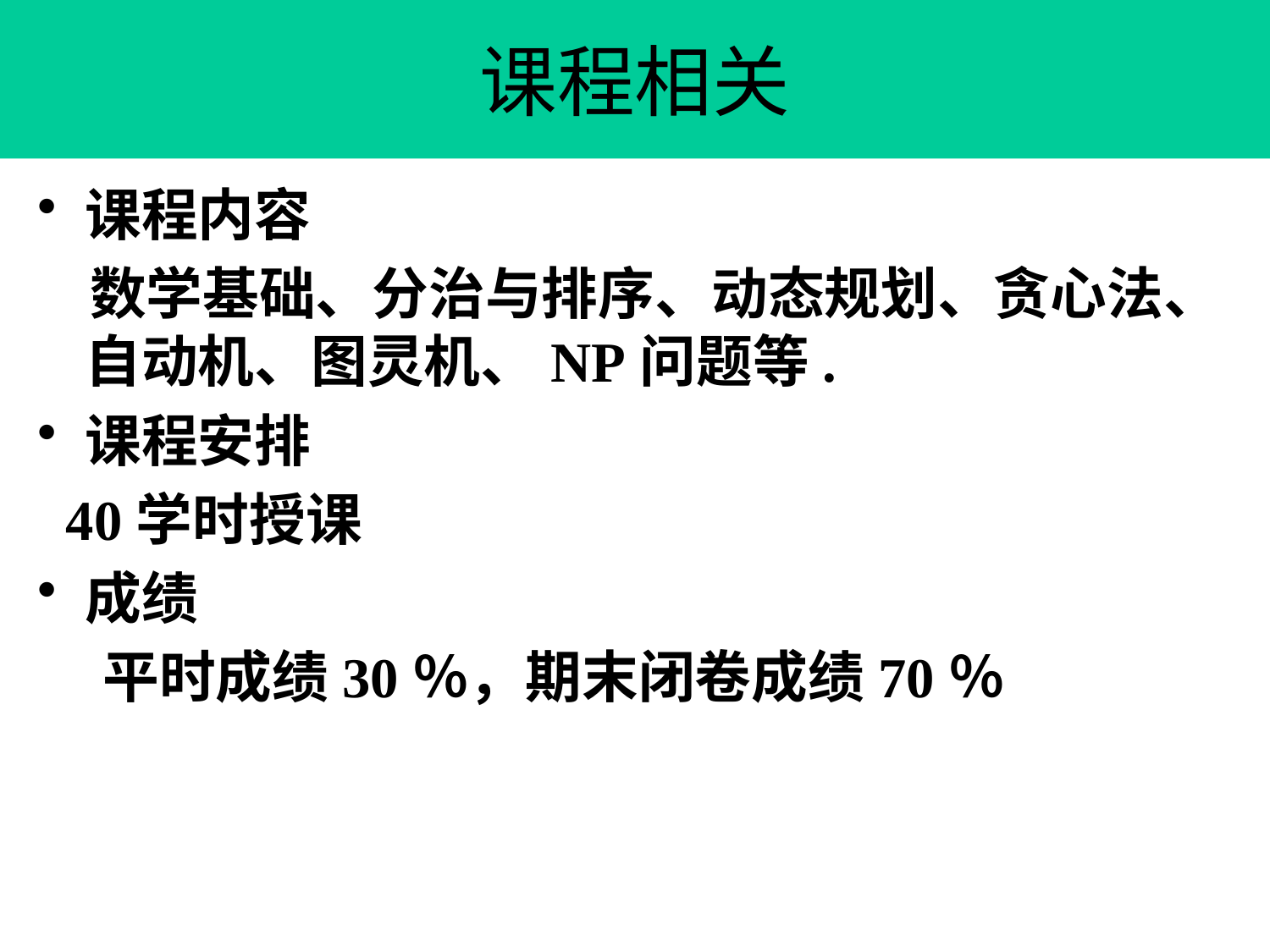

16 of 1
# 课程相关
课程内容
   数学基础、分治与排序、动态规划、贪心法、自动机、图灵机、NP问题等.
课程安排
  40学时授课
成绩
    平时成绩30％，期末闭卷成绩70％